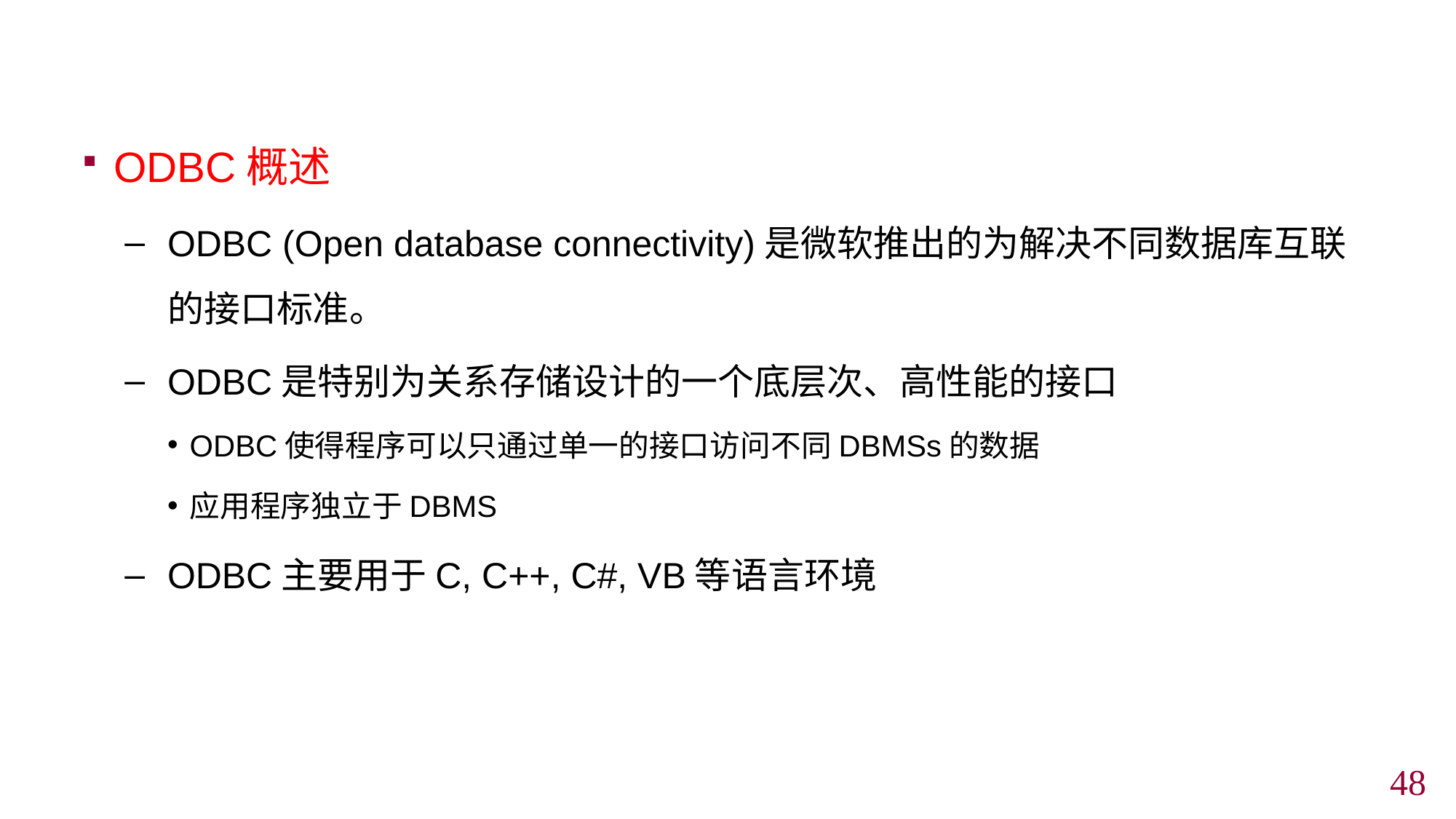

ODBC概述
ODBC (Open database connectivity)是微软推出的为解决不同数据库互联的接口标准。
ODBC是特别为关系存储设计的一个底层次、高性能的接口
ODBC使得程序可以只通过单一的接口访问不同DBMSs的数据
应用程序独立于DBMS
ODBC主要用于C, C++, C#, VB等语言环境
48